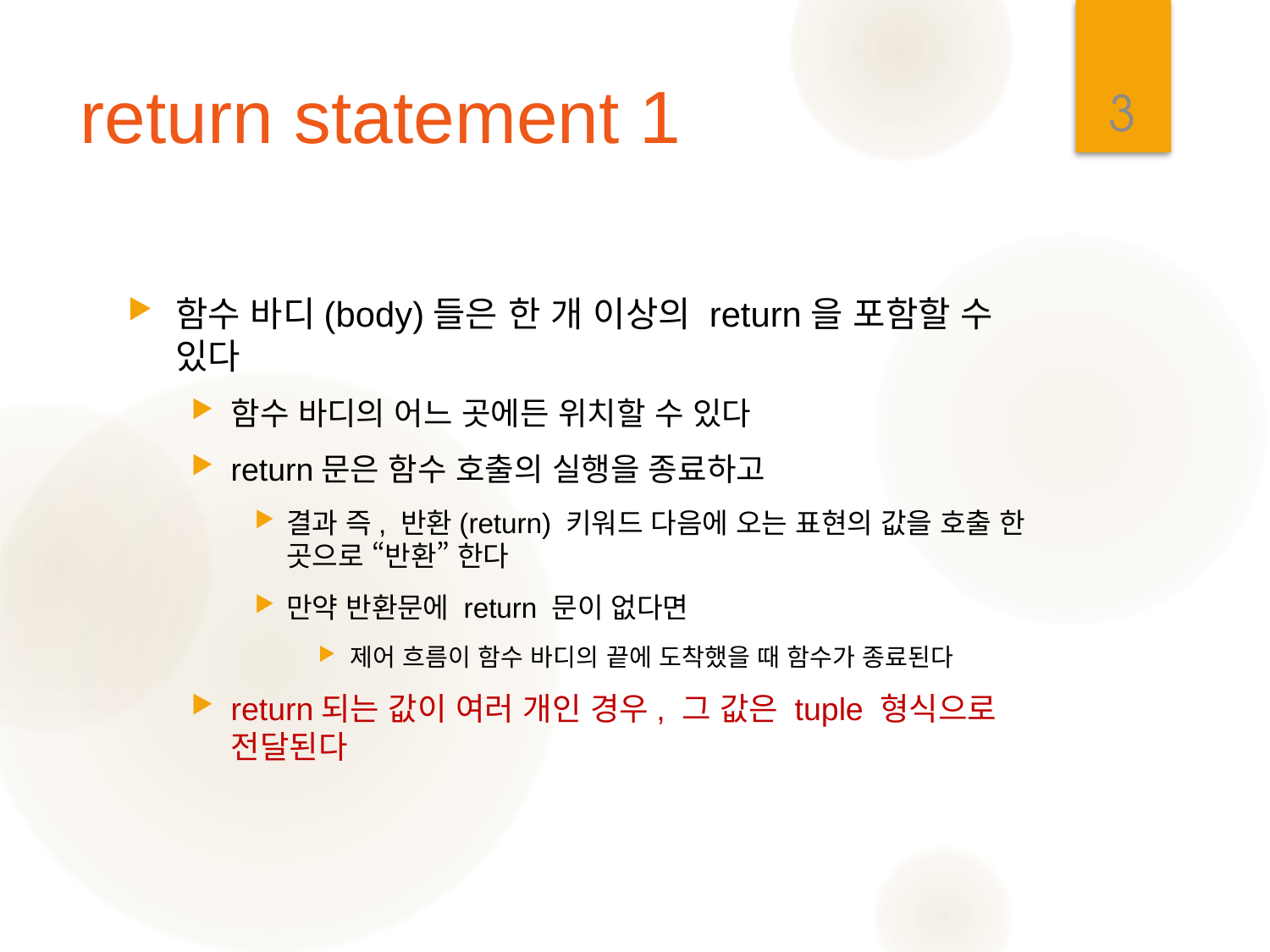

3
# return statement 1
함수 바디(body)들은 한 개 이상의 return을 포함할 수 있다
함수 바디의 어느 곳에든 위치할 수 있다
return문은 함수 호출의 실행을 종료하고
결과 즉, 반환(return) 키워드 다음에 오는 표현의 값을 호출 한 곳으로 “반환” 한다
만약 반환문에 return 문이 없다면
제어 흐름이 함수 바디의 끝에 도착했을 때 함수가 종료된다
return되는 값이 여러 개인 경우, 그 값은 tuple 형식으로 전달된다